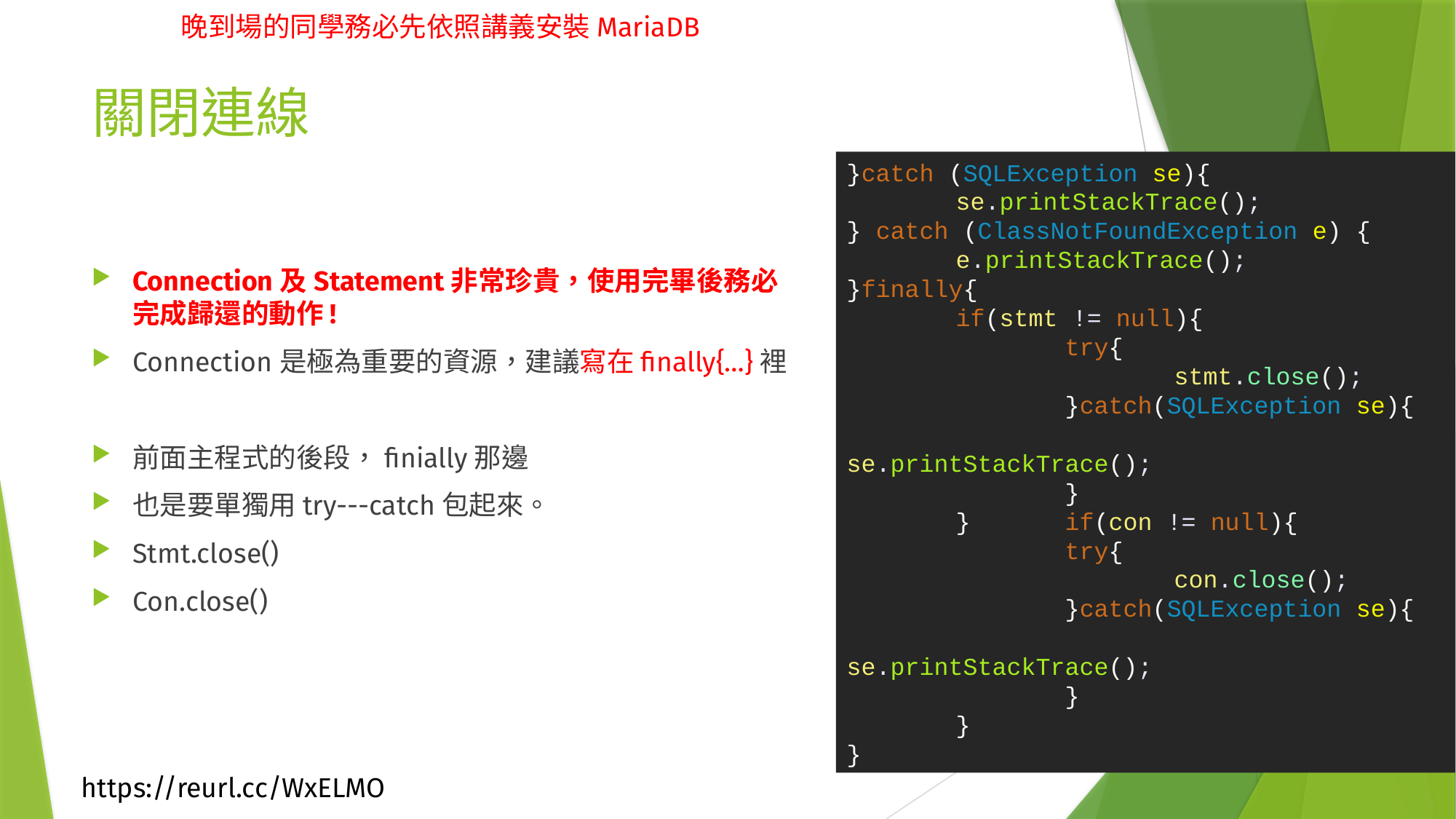

# 關閉連線
}catch (SQLException se){
	se.printStackTrace();
} catch (ClassNotFoundException e) {
	e.printStackTrace();
}finally{
	if(stmt != null){
		try{
			stmt.close();
		}catch(SQLException se){
			se.printStackTrace();
		}
	} 	if(con != null){
		try{
			con.close();
		}catch(SQLException se){
			se.printStackTrace();
		}
	}
}
Connection及Statement非常珍貴，使用完畢後務必完成歸還的動作!
Connection是極為重要的資源，建議寫在finally{…}裡

前面主程式的後段，finially那邊
也是要單獨用try---catch包起來。
Stmt.close()
Con.close()